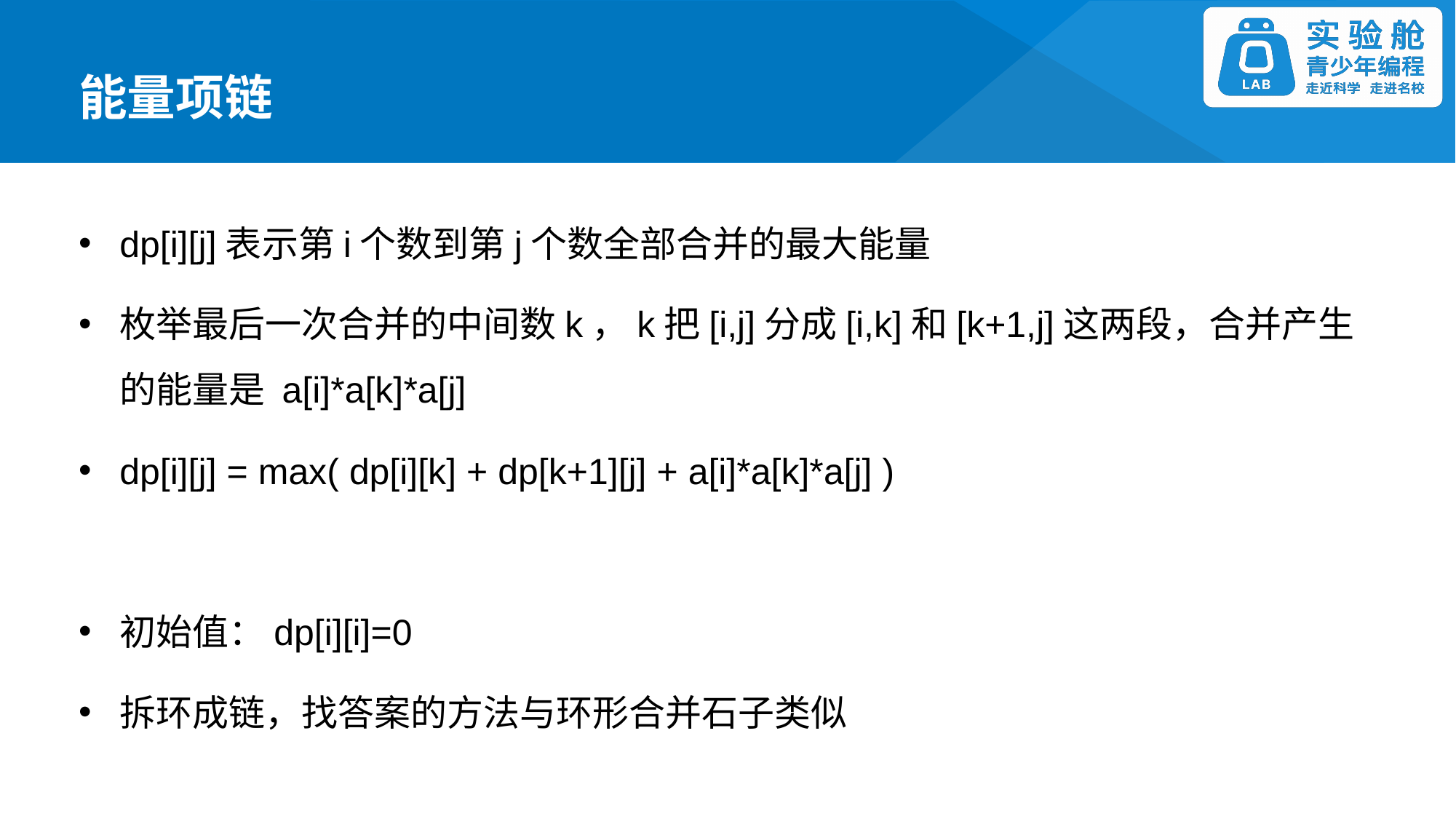

能量项链
dp[i][j]表示第i个数到第j个数全部合并的最大能量
枚举最后一次合并的中间数k，k把[i,j]分成[i,k]和[k+1,j]这两段，合并产生的能量是 a[i]*a[k]*a[j]
dp[i][j] = max( dp[i][k] + dp[k+1][j] + a[i]*a[k]*a[j] )

初始值：dp[i][i]=0
拆环成链，找答案的方法与环形合并石子类似